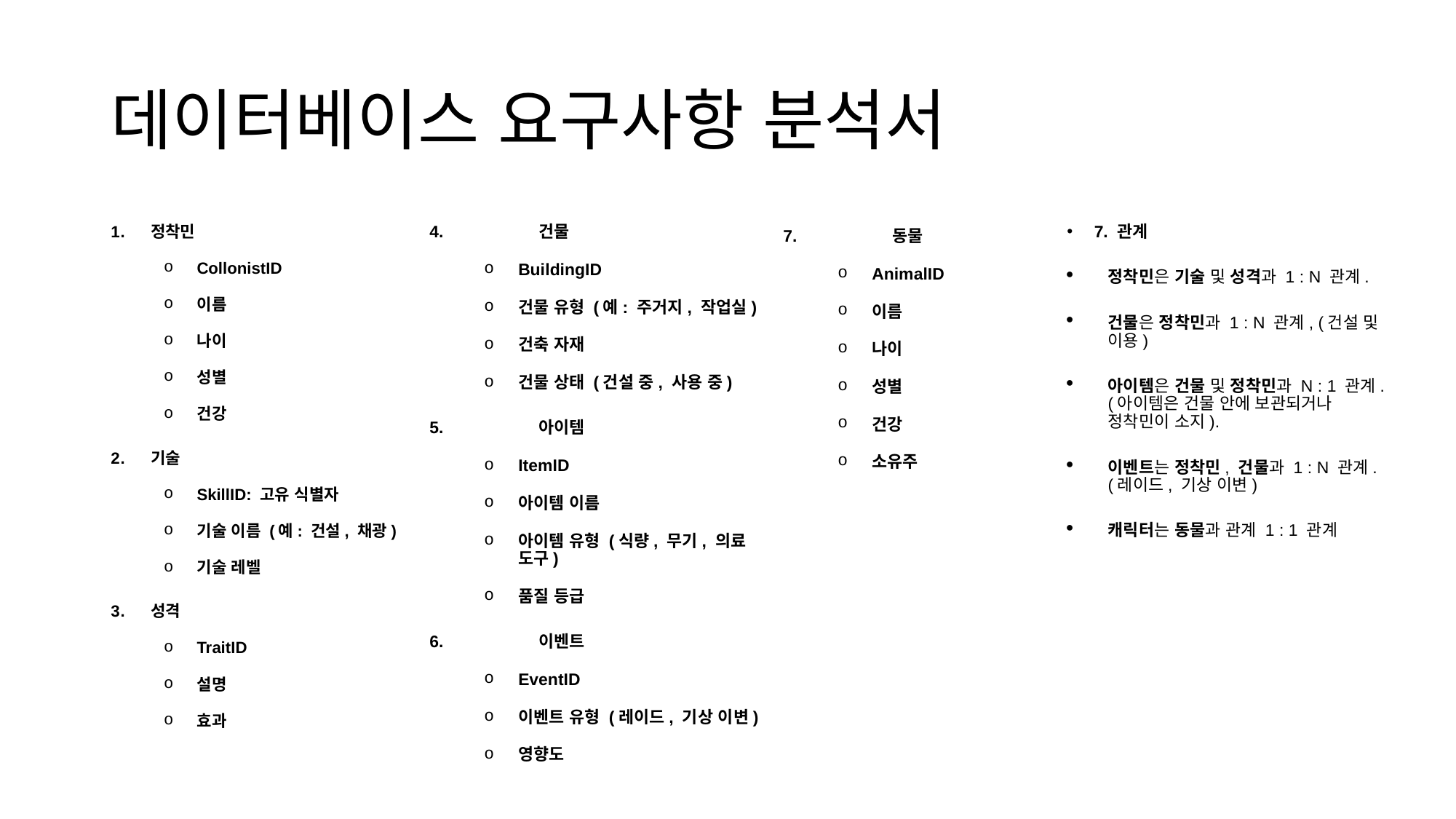

# 데이터베이스 요구사항 분석서
정착민
CollonistID
이름
나이
성별
건강
기술
SkillID: 고유 식별자
기술 이름 (예: 건설, 채광)
기술 레벨
성격
TraitID
설명
효과

4.	건물
BuildingID
건물 유형 (예: 주거지, 작업실)
건축 자재
건물 상태 (건설 중, 사용 중)
5.	아이템
ItemID
아이템 이름
아이템 유형 (식량, 무기, 의료 도구)
품질 등급
6.	이벤트
EventID
이벤트 유형 (레이드, 기상 이변)
영향도

7. 관계
정착민은 기술 및 성격과 1 : N 관계.
건물은 정착민과 1 : N 관계, (건설 및 이용)
아이템은 건물 및 정착민과 N : 1 관계. (아이템은 건물 안에 보관되거나 정착민이 소지).
이벤트는 정착민, 건물과 1 : N 관계. (레이드, 기상 이변)
캐릭터는 동물과 관계 1 : 1 관계
7.	동물
AnimalID
이름
나이
성별
건강
소유주